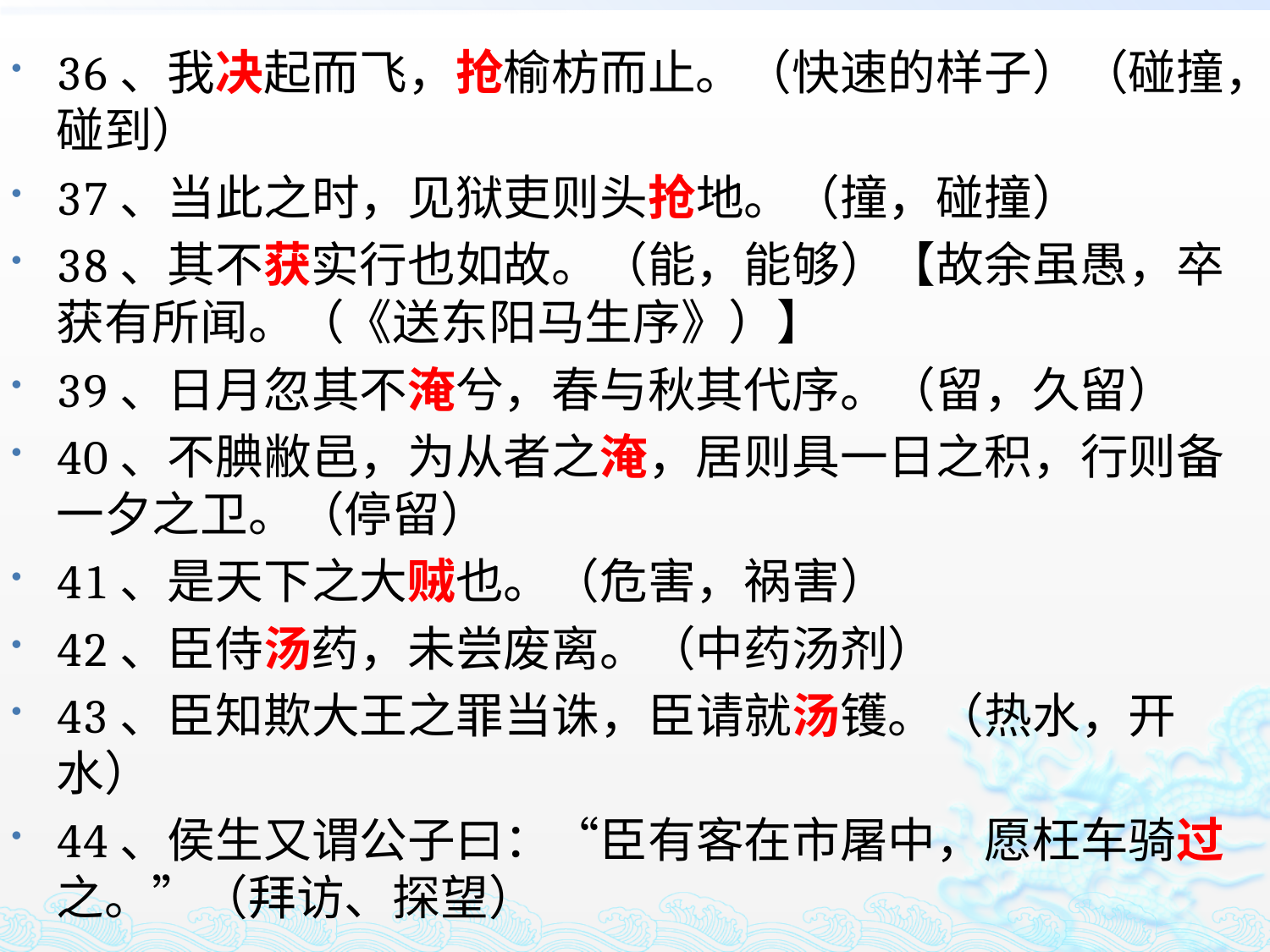

36、我决起而飞，抢榆枋而止。（快速的样子）（碰撞，碰到）
37、当此之时，见狱吏则头抢地。（撞，碰撞）
38、其不获实行也如故。（能，能够）【故余虽愚，卒获有所闻。（《送东阳马生序》）】
39、日月忽其不淹兮，春与秋其代序。（留，久留）
40、不腆敝邑，为从者之淹，居则具一日之积，行则备一夕之卫。（停留）
41、是天下之大贼也。（危害，祸害）
42、臣侍汤药，未尝废离。（中药汤剂）
43、臣知欺大王之罪当诛，臣请就汤镬。（热水，开水）
44、侯生又谓公子曰：“臣有客在市屠中，愿枉车骑过之。”（拜访、探望）